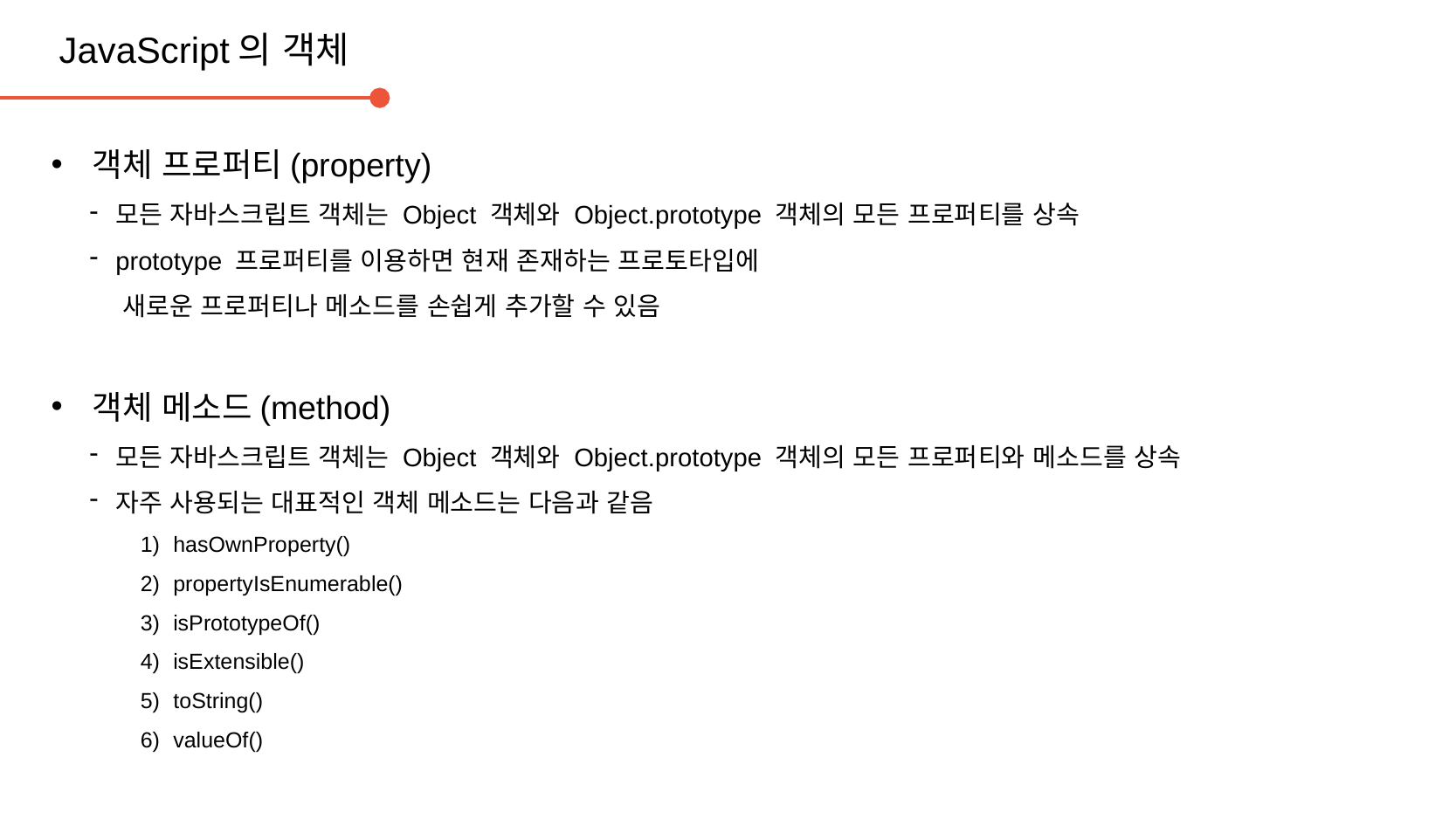

JavaScript의 객체
객체 프로퍼티(property)
모든 자바스크립트 객체는 Object 객체와 Object.prototype 객체의 모든 프로퍼티를 상속
prototype 프로퍼티를 이용하면 현재 존재하는 프로토타입에
 새로운 프로퍼티나 메소드를 손쉽게 추가할 수 있음

객체 메소드(method)
모든 자바스크립트 객체는 Object 객체와 Object.prototype 객체의 모든 프로퍼티와 메소드를 상속
자주 사용되는 대표적인 객체 메소드는 다음과 같음
hasOwnProperty()
propertyIsEnumerable()
isPrototypeOf()
isExtensible()
toString()
valueOf()